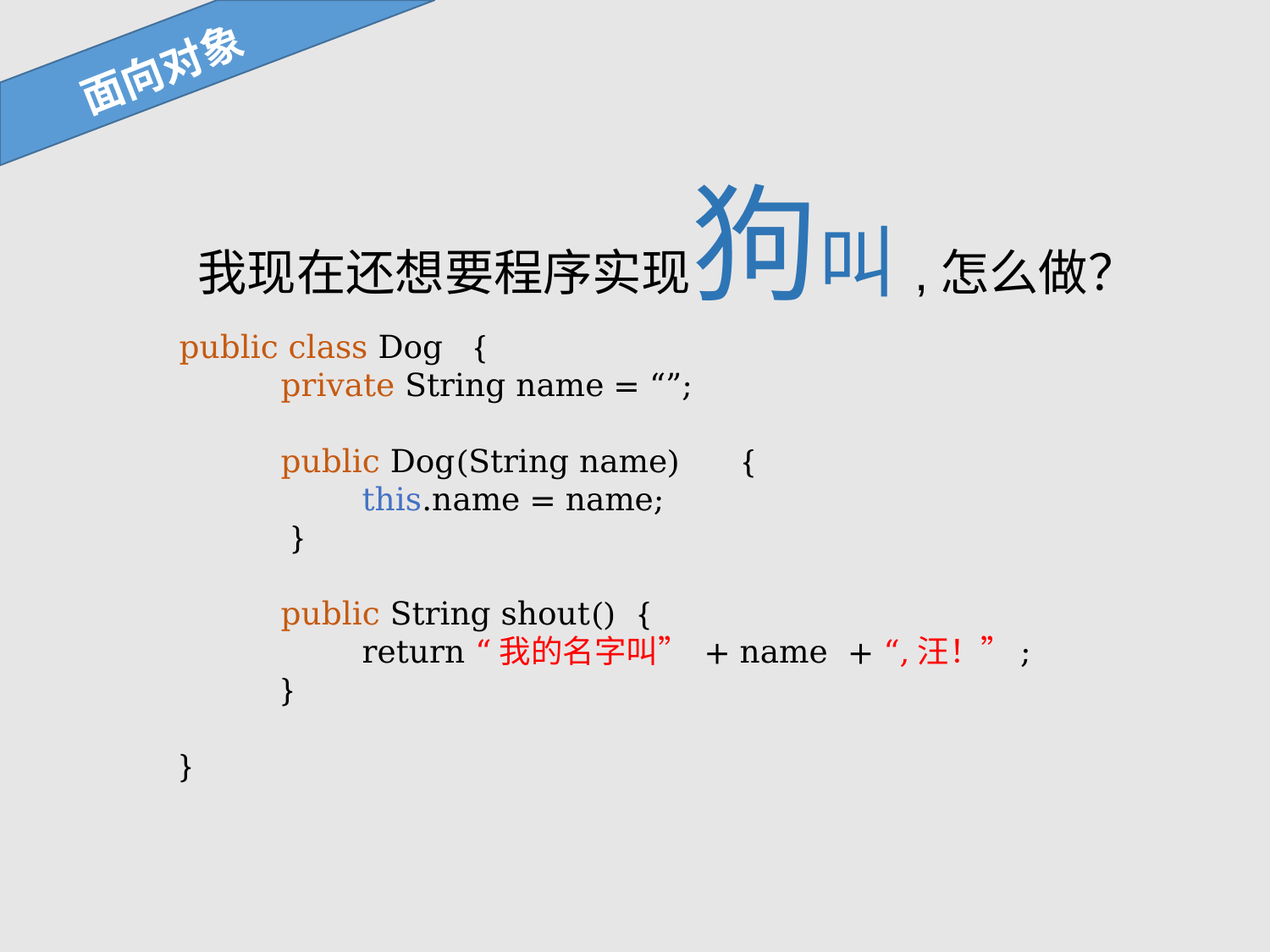

面向对象
我现在还想要程序实现狗叫,怎么做？
public class Dog   {
          private String name = “”;

          public Dog(String name)      {
                  this.name = name;
           }

          public String shout()  {
                  return “我的名字叫” + name  + “,汪！”;
          }

}